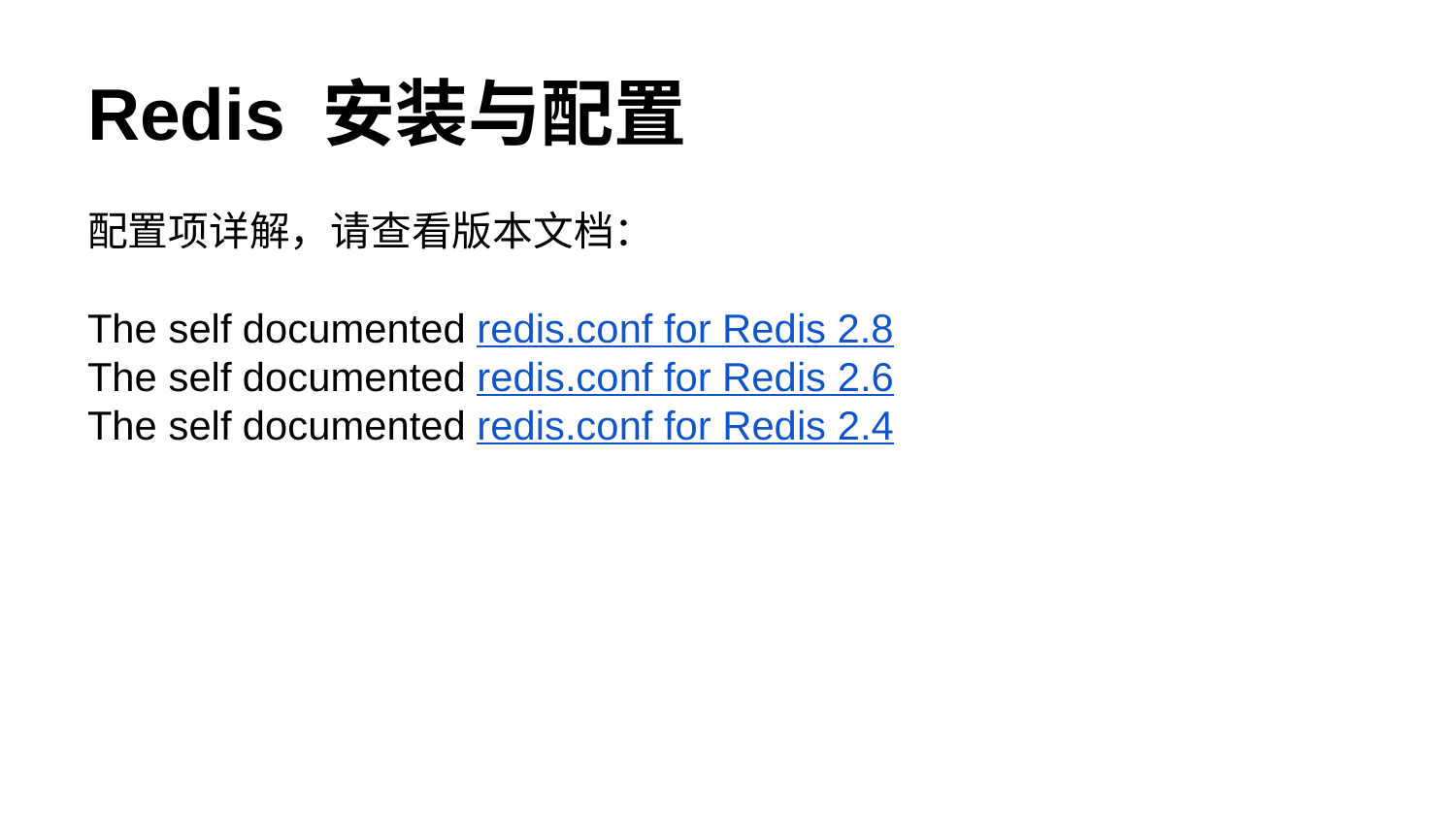

# Redis 安装与配置
配置项详解，请查看版本文档：

The self documented redis.conf for Redis 2.8
The self documented redis.conf for Redis 2.6
The self documented redis.conf for Redis 2.4